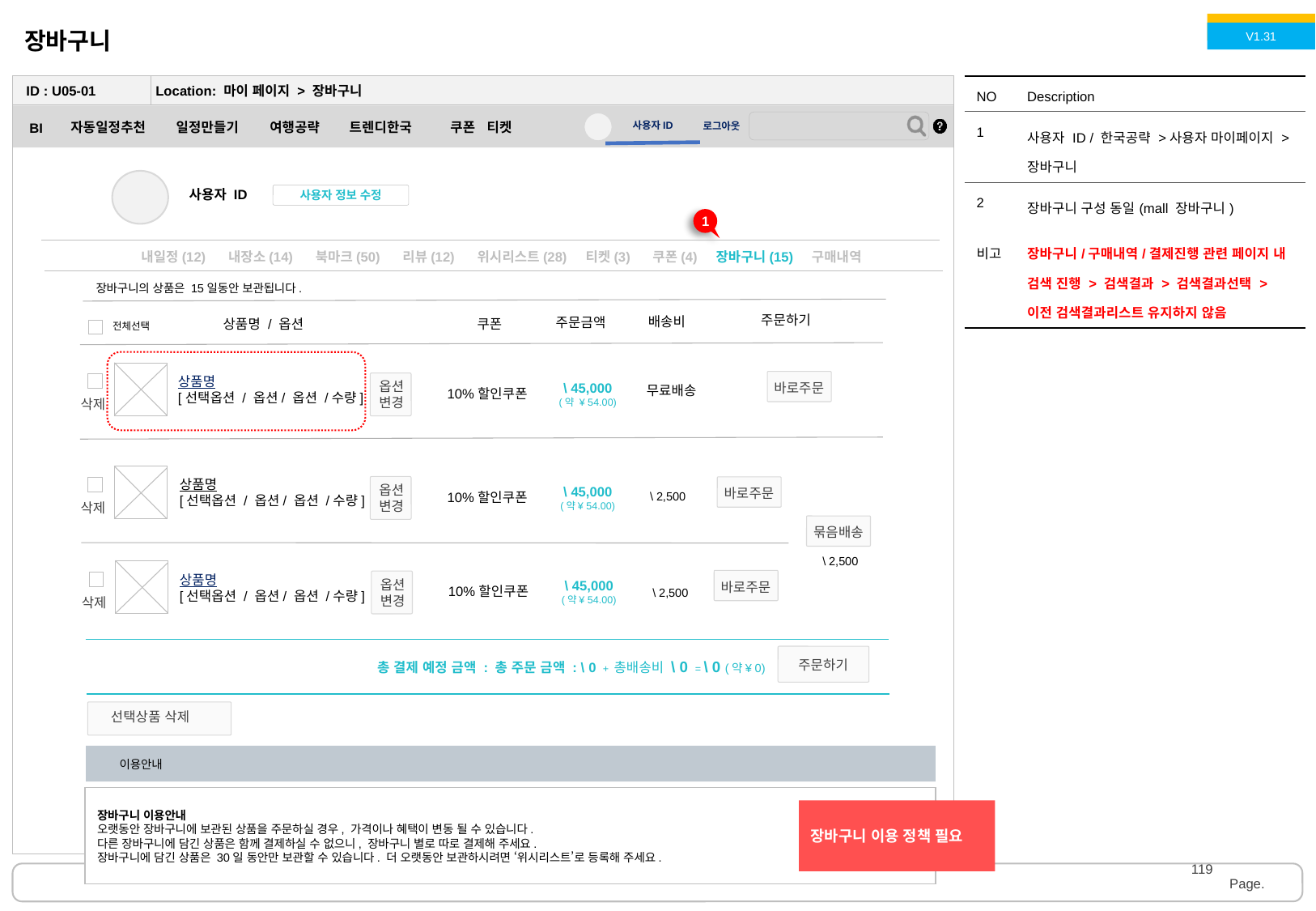

장바구니
V1.3 20150427
V1.31
| NO | Description |
| --- | --- |
| 1 | 사용자 ID / 한국공략 >사용자 마이페이지 > 장바구니 |
| 2 | 장바구니 구성 동일(mall 장바구니) |
| 비고 | 장바구니/구매내역/결제진행 관련 페이지 내 검색 진행 > 검색결과 > 검색결과선택 > 이전 검색결과리스트 유지하지 않음 |
ID : U05-01
Location: 마이 페이지 > 장바구니

사용자 ID
사용자 정보 수정
1
내일정(12)     내장소(14)     북마크(50)     리뷰(12)     위시리스트(28)    티켓(3)     쿠폰(4)    장바구니(15)    구매내역
장바구니의 상품은 15일동안 보관됩니다.
주문하기
배송비
주문금액
상품명 / 옵션
쿠폰
전체선택

상품명
[선택옵션 / 옵션/ 옵션 /수량]

바로주문
옵션
변경

\ 45,000
(약 ¥ 54.00)

무료배송
10%할인쿠폰
삭제

상품명
[선택옵션 / 옵션/ 옵션 /수량]
옵션
변경

바로주문
\ 45,000
(약¥ 54.00)

10%할인쿠폰
\ 2,500
삭제

묶음배송
\ 2,500

상품명
[선택옵션 / 옵션/ 옵션 /수량]
옵션
변경

바로주문
\ 45,000
(약¥ 54.00)

10%할인쿠폰
\ 2,500
삭제

주문하기
총 결제 예정 금액 : 총 주문 금액 : \ 0  + 총배송비 \ 0  = \ 0 (약¥ 0)

선택상품 삭제

이용안내

장바구니 이용안내
오랫동안 장바구니에 보관된 상품을 주문하실 경우, 가격이나 혜택이 변동 될 수 있습니다.
다른 장바구니에 담긴 상품은 함께 결제하실 수 없으니, 장바구니 별로 따로 결제해 주세요.
장바구니에 담긴 상품은 30일 동안만 보관할 수 있습니다. 더 오랫동안 보관하시려면 ‘위시리스트’로 등록해 주세요.
장바구니 이용 정책 필요
119